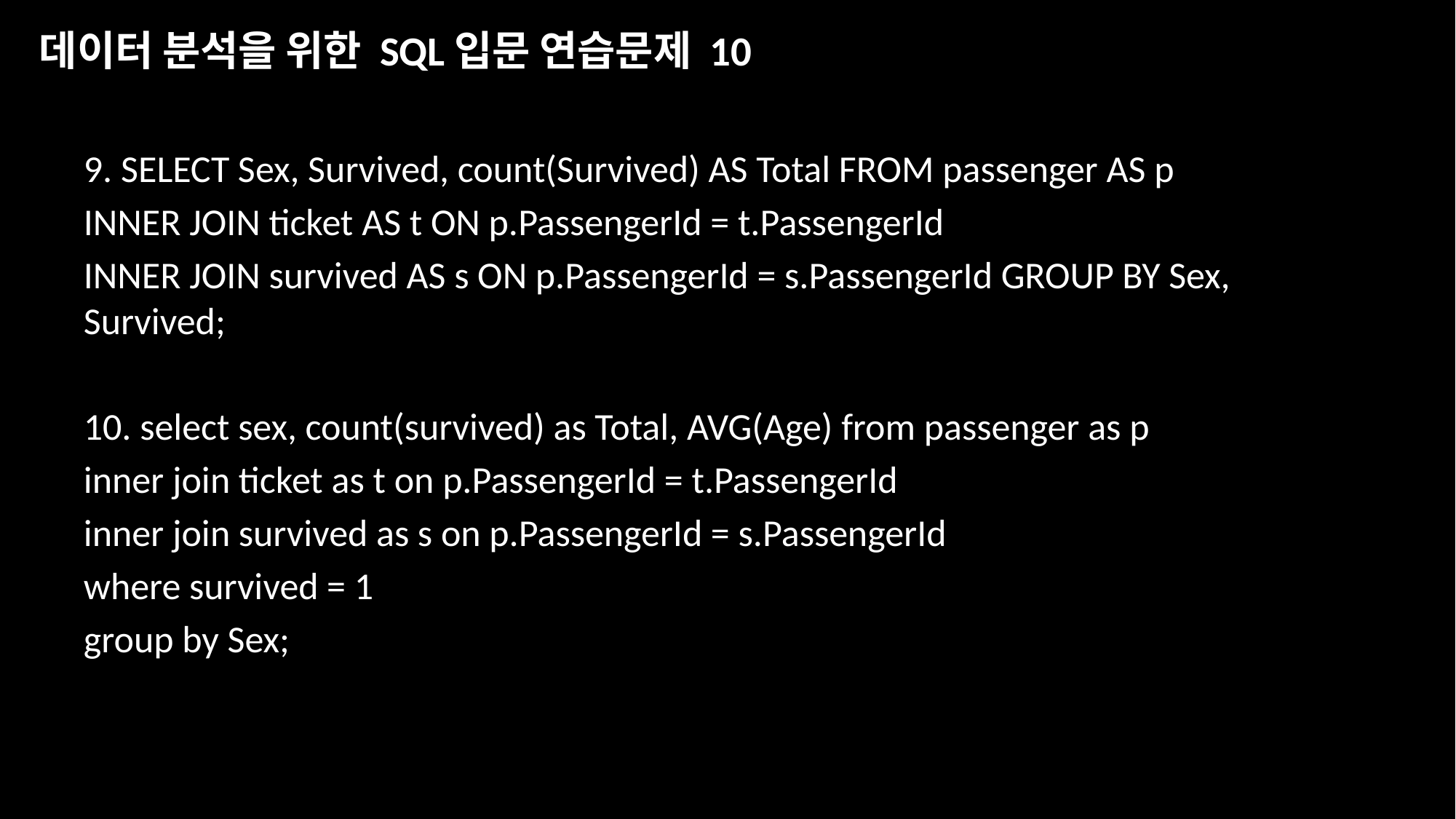

데이터 분석을 위한 SQL입문 연습문제 10
9. SELECT Sex, Survived, count(Survived) AS Total FROM passenger AS p
INNER JOIN ticket AS t ON p.PassengerId = t.PassengerId
INNER JOIN survived AS s ON p.PassengerId = s.PassengerId GROUP BY Sex, Survived;

10. select sex, count(survived) as Total, AVG(Age) from passenger as p
inner join ticket as t on p.PassengerId = t.PassengerId
inner join survived as s on p.PassengerId = s.PassengerId
where survived = 1
group by Sex;

81